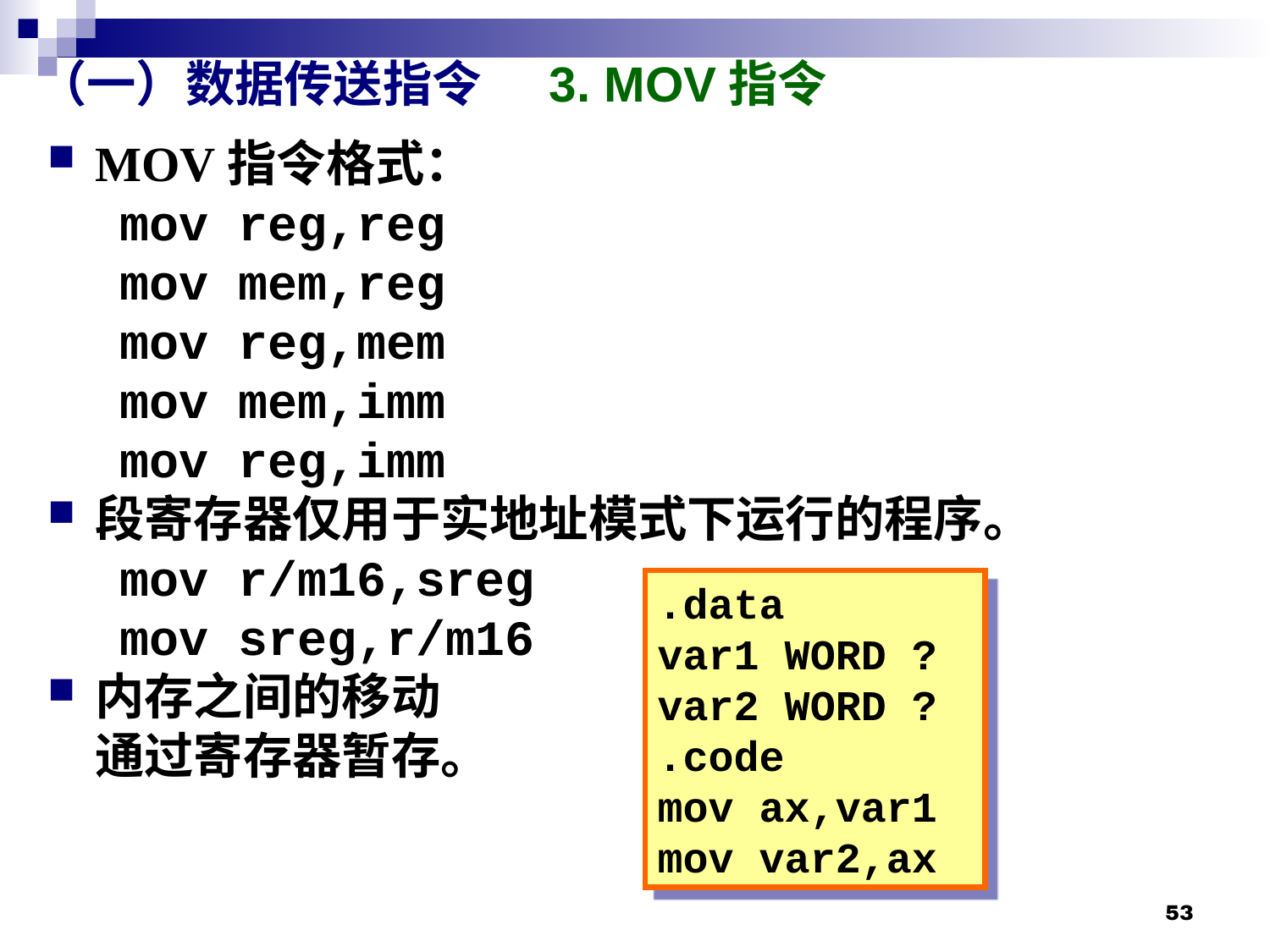

# （一）数据传送指令     3. MOV指令
MOV指令格式：
mov reg,reg
mov mem,reg
mov reg,mem
mov mem,imm
mov reg,imm
段寄存器仅用于实地址模式下运行的程序。
mov r/m16,sreg
mov sreg,r/m16
内存之间的移动
通过寄存器暂存。
.data
var1 WORD ?
var2 WORD ?
.code
mov ax,var1
mov var2,ax
53